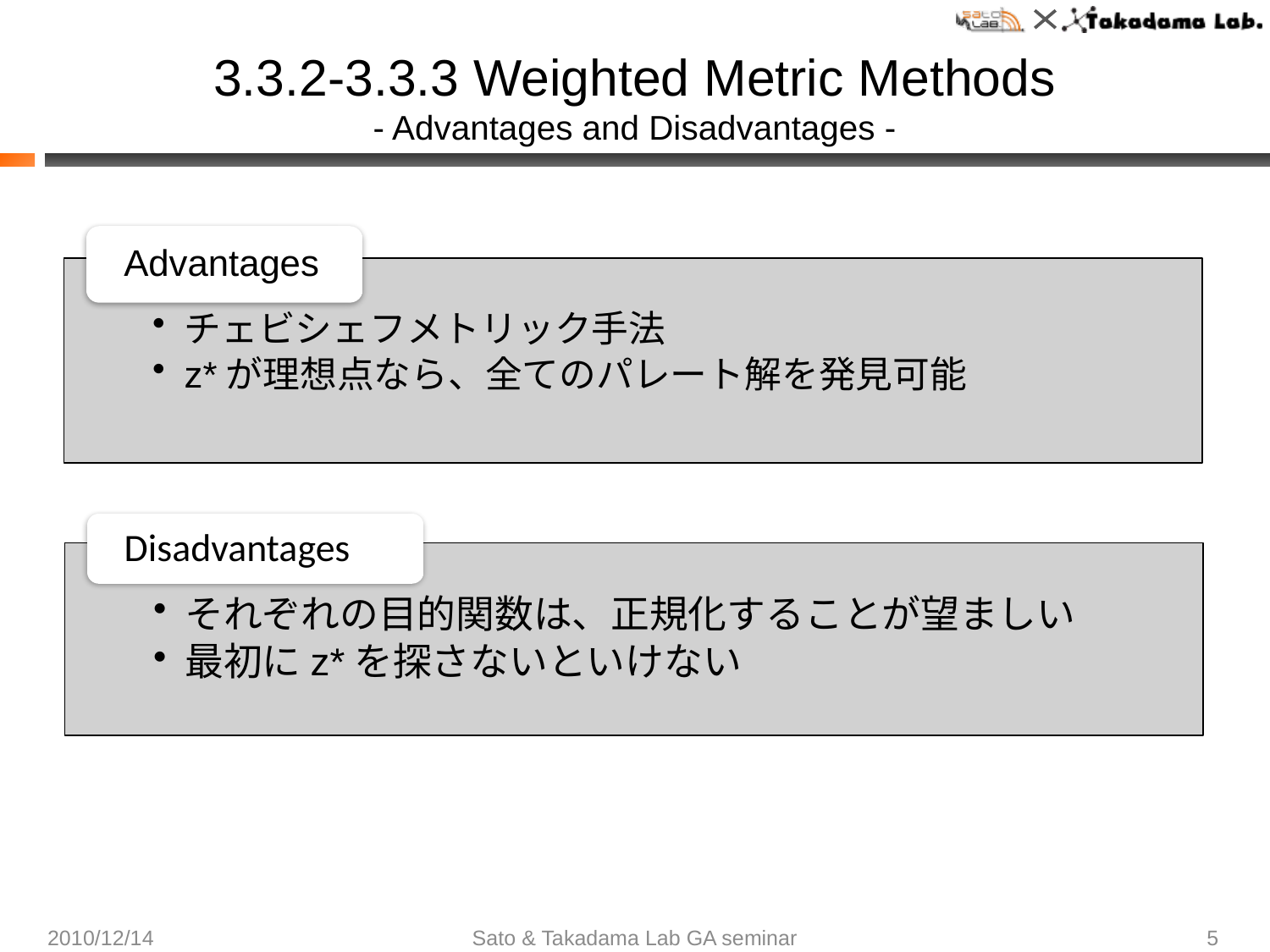

# 3.3.2-3.3.3 Weighted Metric Methods - Advantages and Disadvantages -
チェビシェフメトリック手法
z*が理想点なら、全てのパレート解を発見可能
Advantages
それぞれの目的関数は、正規化することが望ましい
最初にz*を探さないといけない
Disadvantages
2010/12/14
Sato & Takadama Lab GA seminar
5